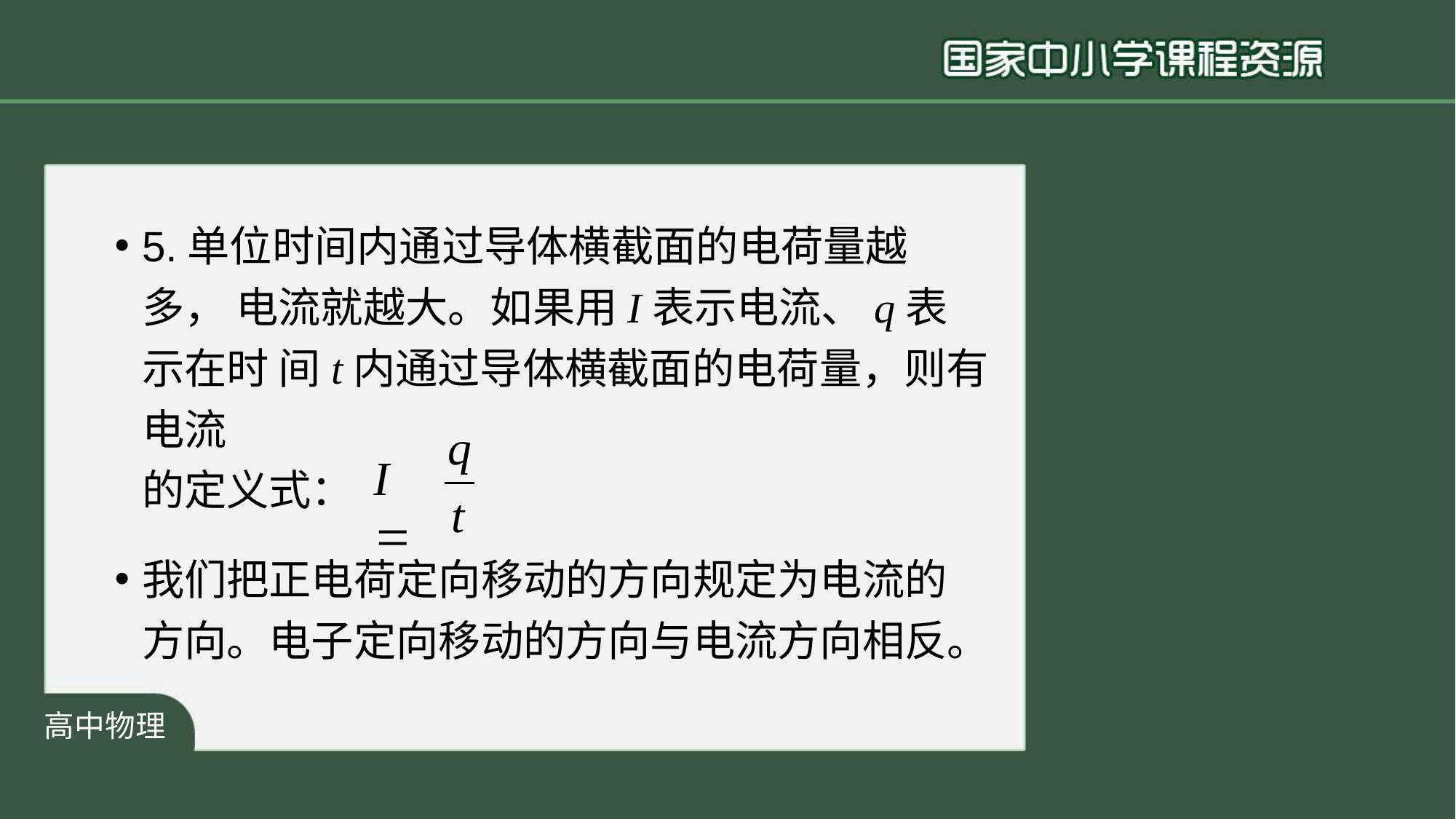

小学语文
5.单位时间内通过导体横截面的电荷量越多， 电流就越大。如果用I表示电流、q表示在时 间t内通过导体横截面的电荷量，则有电流
的定义式：
q
I =

t
我们把正电荷定向移动的方向规定为电流的 方向。电子定向移动的方向与电流方向相反。
高中物理